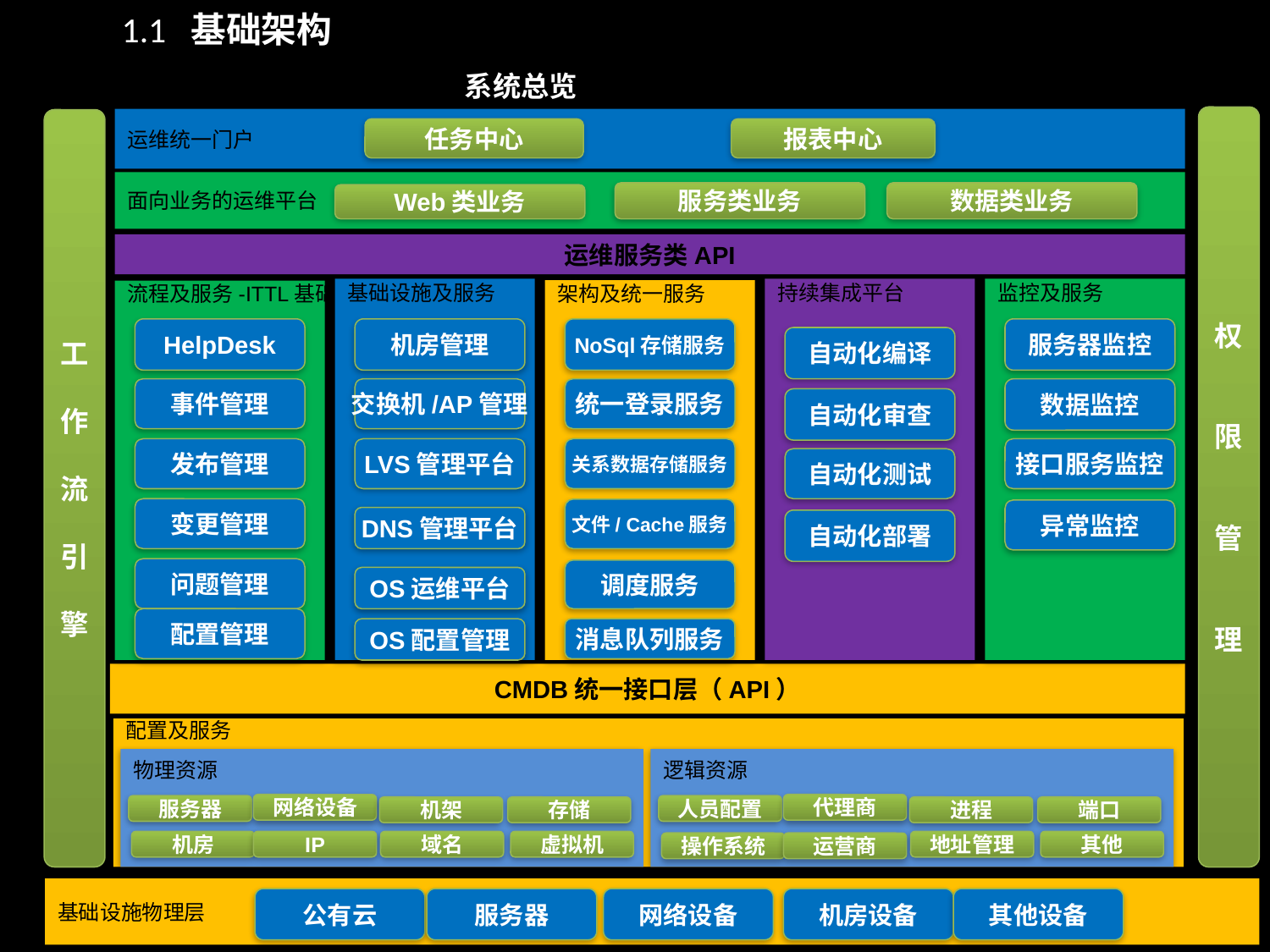

i
	1.1  基础架构
                                     系统总览
权

限

管

理
运维统一门户
工

作

流

引

擎
任务中心
报表中心
面向业务的运维平台
服务类业务
数据类业务
Web类业务
运维服务类API
基础设施及服务

持续集成平台

监控及服务

架构及统一服务

流程及服务-ITTL基础

HelpDesk
机房管理
NoSql存储服务
服务器监控
自动化编译
事件管理
交换机/AP管理
统一登录服务
数据监控
自动化审查
发布管理
LVS管理平台
关系数据存储服务
接口服务监控
自动化测试
变更管理
文件/ Cache服务
异常监控
DNS管理平台
自动化部署
问题管理
调度服务
OS运维平台
配置管理
OS配置管理
消息队列服务
CMDB统一接口层（API）
配置及服务

物理资源

逻辑资源

网络设备
代理商
服务器
人员配置
机架
存储
进程
端口
机房
IP
域名
虚拟机
地址管理
其他
操作系统
运营商
基础设施物理层
公有云
服务器
网络设备
机房设备
其他设备
4